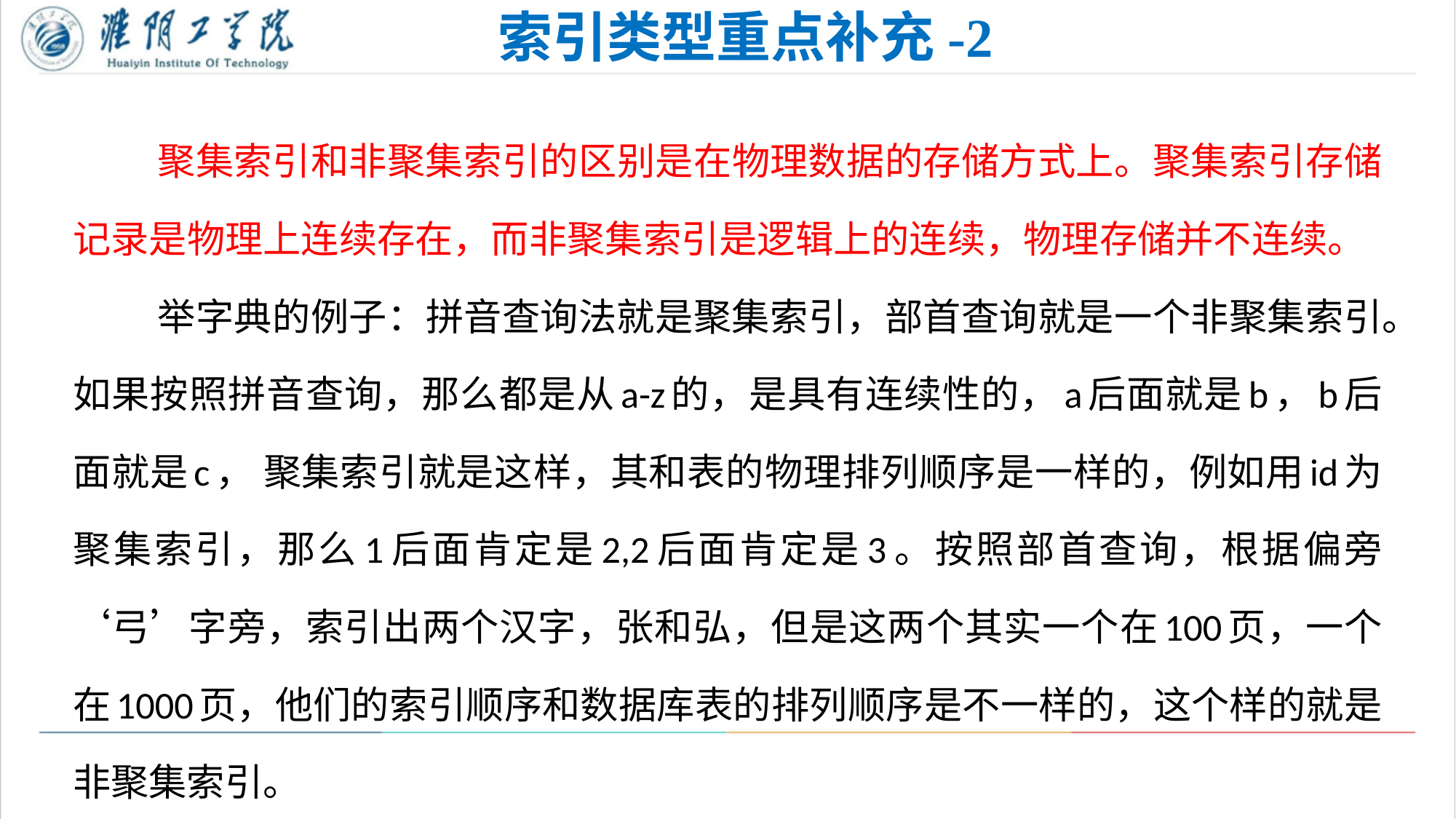

索引类型重点补充-2
         聚集索引和非聚集索引的区别是在物理数据的存储方式上。聚集索引存储记录是物理上连续存在，而非聚集索引是逻辑上的连续，物理存储并不连续。
         举字典的例子：拼音查询法就是聚集索引，部首查询就是一个非聚集索引。如果按照拼音查询，那么都是从a-z的，是具有连续性的，a后面就是b，b后面就是c， 聚集索引就是这样，其和表的物理排列顺序是一样的，例如用id为聚集索引，那么1后面肯定是2,2后面肯定是3。按照部首查询，根据偏旁‘弓’字旁，索引出两个汉字，张和弘，但是这两个其实一个在100页，一个在1000页，他们的索引顺序和数据库表的排列顺序是不一样的，这个样的就是非聚集索引。